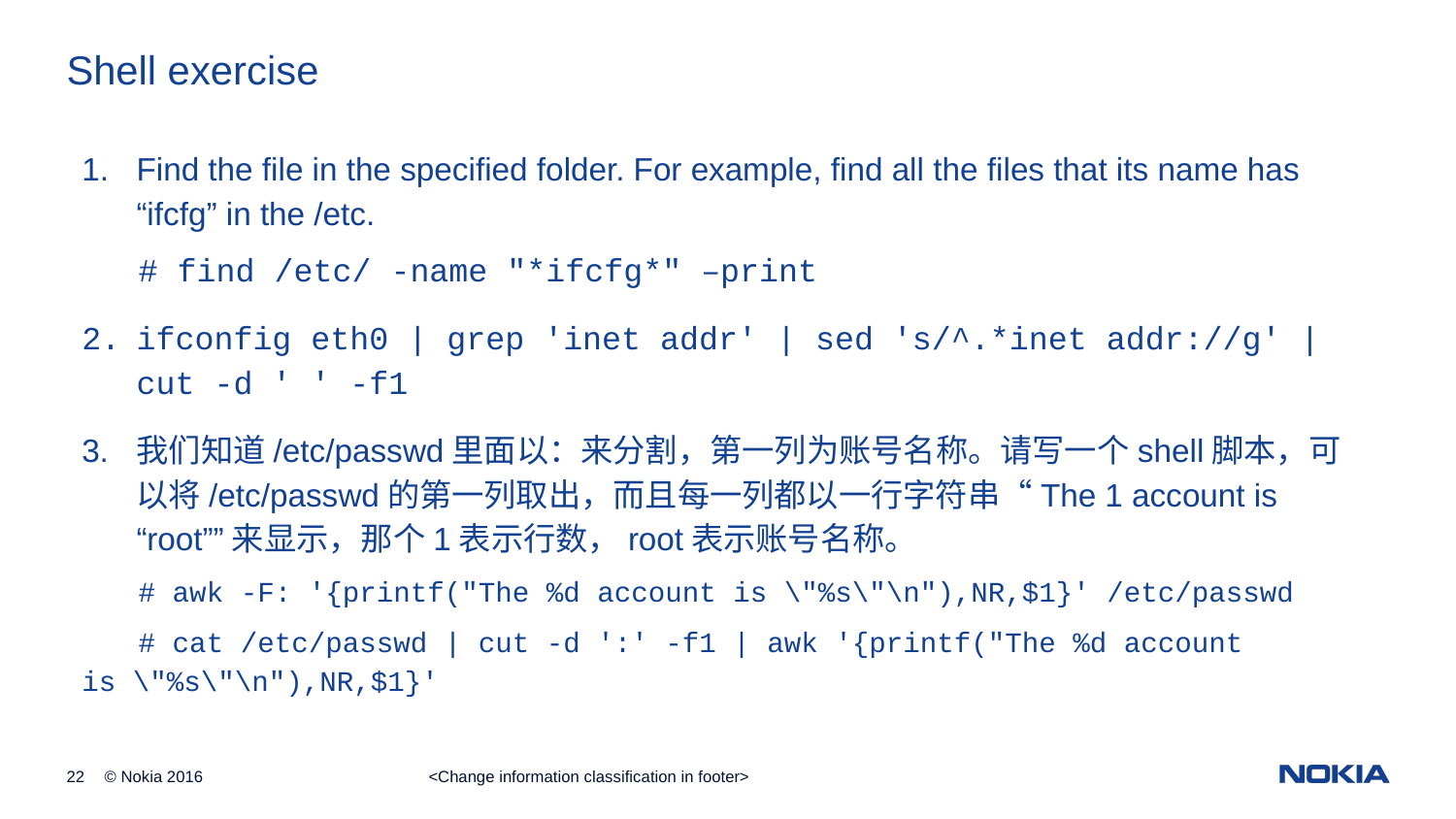

# Shell exercise

Find the file in the specified folder. For example, find all the files that its name has “ifcfg” in the /etc.
# find /etc/ -name "*ifcfg*" –print
ifconfig eth0 | grep 'inet addr' | sed 's/^.*inet addr://g' | cut -d ' ' -f1
我们知道/etc/passwd里面以：来分割，第一列为账号名称。请写一个shell脚本，可以将/etc/passwd的第一列取出，而且每一列都以一行字符串“The 1 account is “root””来显示，那个1表示行数，root表示账号名称。
# awk -F: '{printf("The %d account is \"%s\"\n"),NR,$1}' /etc/passwd
# cat /etc/passwd | cut -d ':' -f1 | awk '{printf("The %d account is \"%s\"\n"),NR,$1}'
<Change information classification in footer>